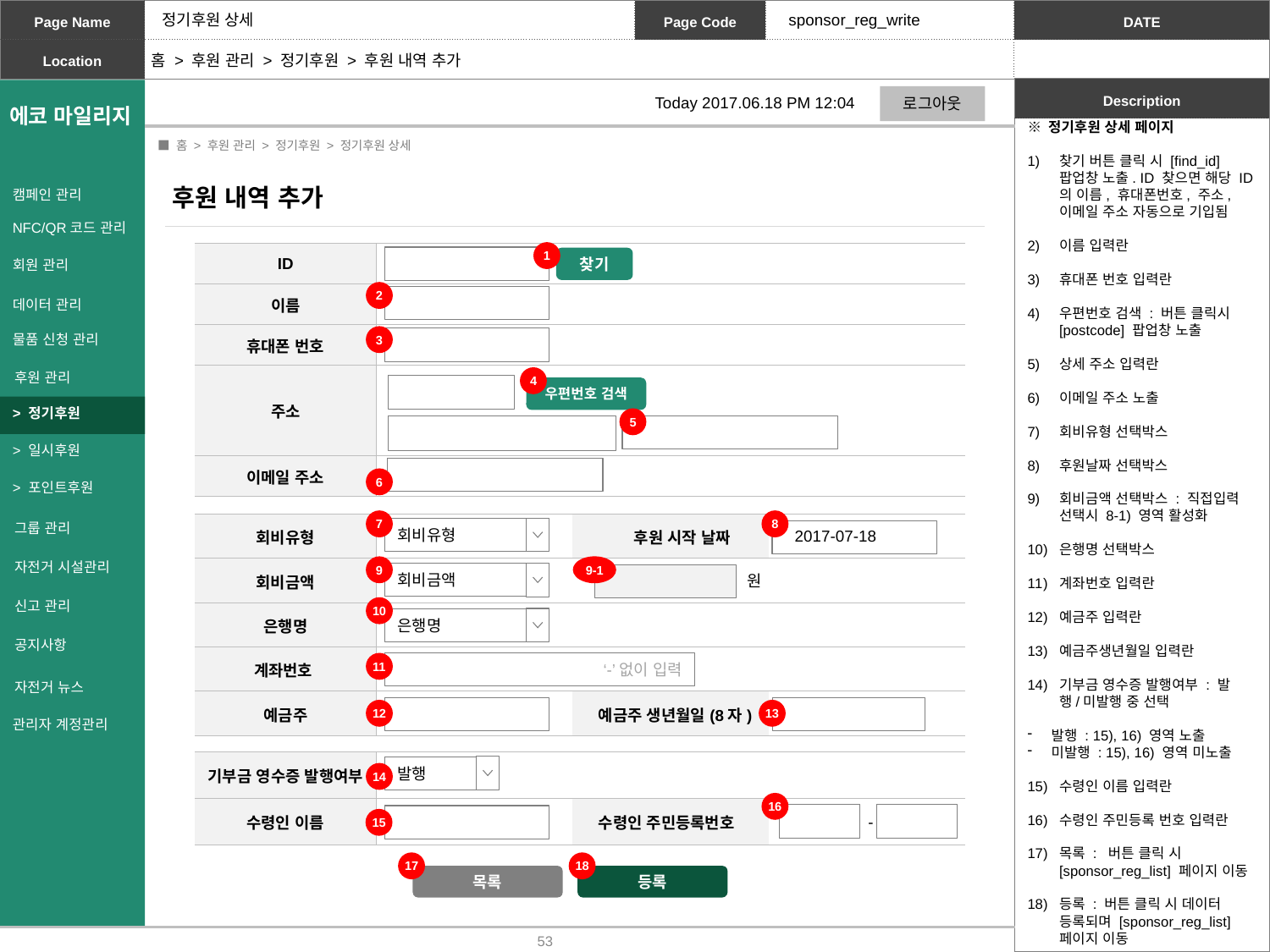

정기후원 상세
sponsor_reg_write
홈 > 후원 관리 > 정기후원 > 후원 내역 추가
로그아웃
Today 2017.06.18 PM 12:04
※ 정기후원 상세 페이지

찾기 버튼 클릭 시 [find_id] 팝업창 노출. ID 찾으면 해당 ID의 이름, 휴대폰번호, 주소, 이메일 주소 자동으로 기입됨

이름 입력란

휴대폰 번호 입력란

우편번호 검색 : 버튼 클릭시 [postcode] 팝업창 노출

상세 주소 입력란

이메일 주소 노출

회비유형 선택박스

후원날짜 선택박스

회비금액 선택박스 : 직접입력 선택시 8-1) 영역 활성화

은행명 선택박스

계좌번호 입력란

예금주 입력란

예금주생년월일 입력란

기부금 영수증 발행여부 : 발행/미발행 중 선택

발행 : 15), 16) 영역 노출
미발행 : 15), 16) 영역 미노출

수령인 이름 입력란

수령인 주민등록 번호 입력란

목록 :  버튼 클릭 시 [sponsor_reg_list] 페이지 이동

등록 : 버튼 클릭 시 데이터 등록되며 [sponsor_reg_list] 페이지 이동
   ■ 홈 > 후원 관리 > 정기후원 > 정기후원 상세
후원 내역 추가
캠페인 관리
NFC/QR코드 관리
회원 관리
데이터 관리
물품 신청 관리
후원 관리
> 정기후원

> 일시후원
> 포인트후원
그룹 관리
자전거 시설관리
신고 관리
공지사항
자전거 뉴스
1
| ID |  |
| --- | --- |
| 이름 |  |
| 휴대폰 번호 |  |
| 주소 |  |
| 이메일 주소 |  |

찾기
2

3

4

우편번호 검색
5

6
7
8
| 회비유형 |  | 후원 시작 날짜 | 2017-07-18 |
| --- | --- | --- | --- |
| 회비금액 |  |  |  |
| 은행명 |  |  |  |
| 계좌번호 |  |  |  |
| 예금주 |  | 예금주 생년월일(8자) |  |
회비유형

9
9-1
회비금액

원
10
은행명

11
‘-’없이 입력

12
13
관리자 계정관리
| 기부금 영수증 발행여부 |  |  |  |
| --- | --- | --- | --- |
| 수령인 이름 |  | 수령인 주민등록번호 |  |
발행

14
16

-
15
17
18
목록
등록
53